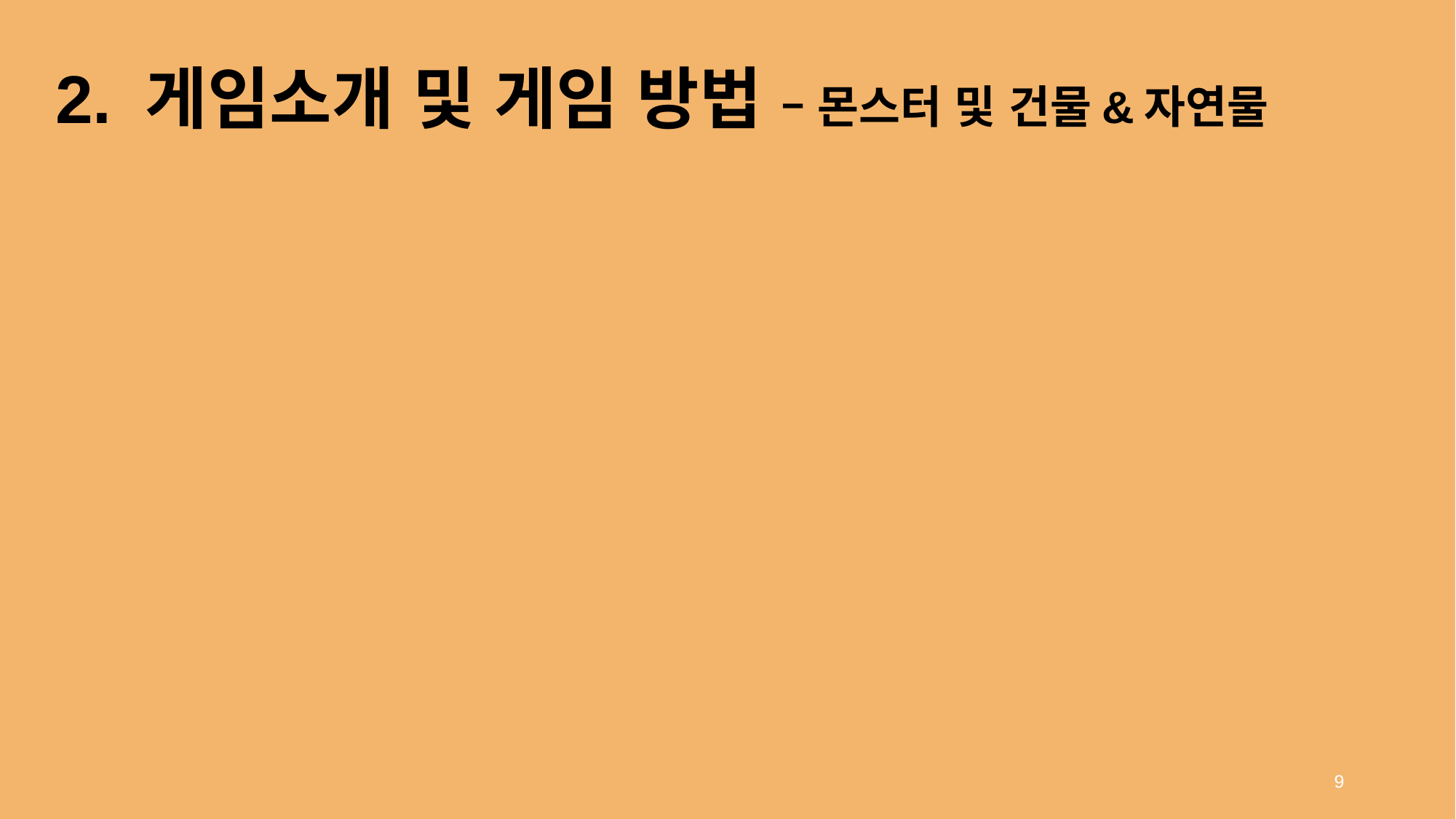

2. 게임소개 및 게임 방법 – 몬스터 및 건물&자연물

9